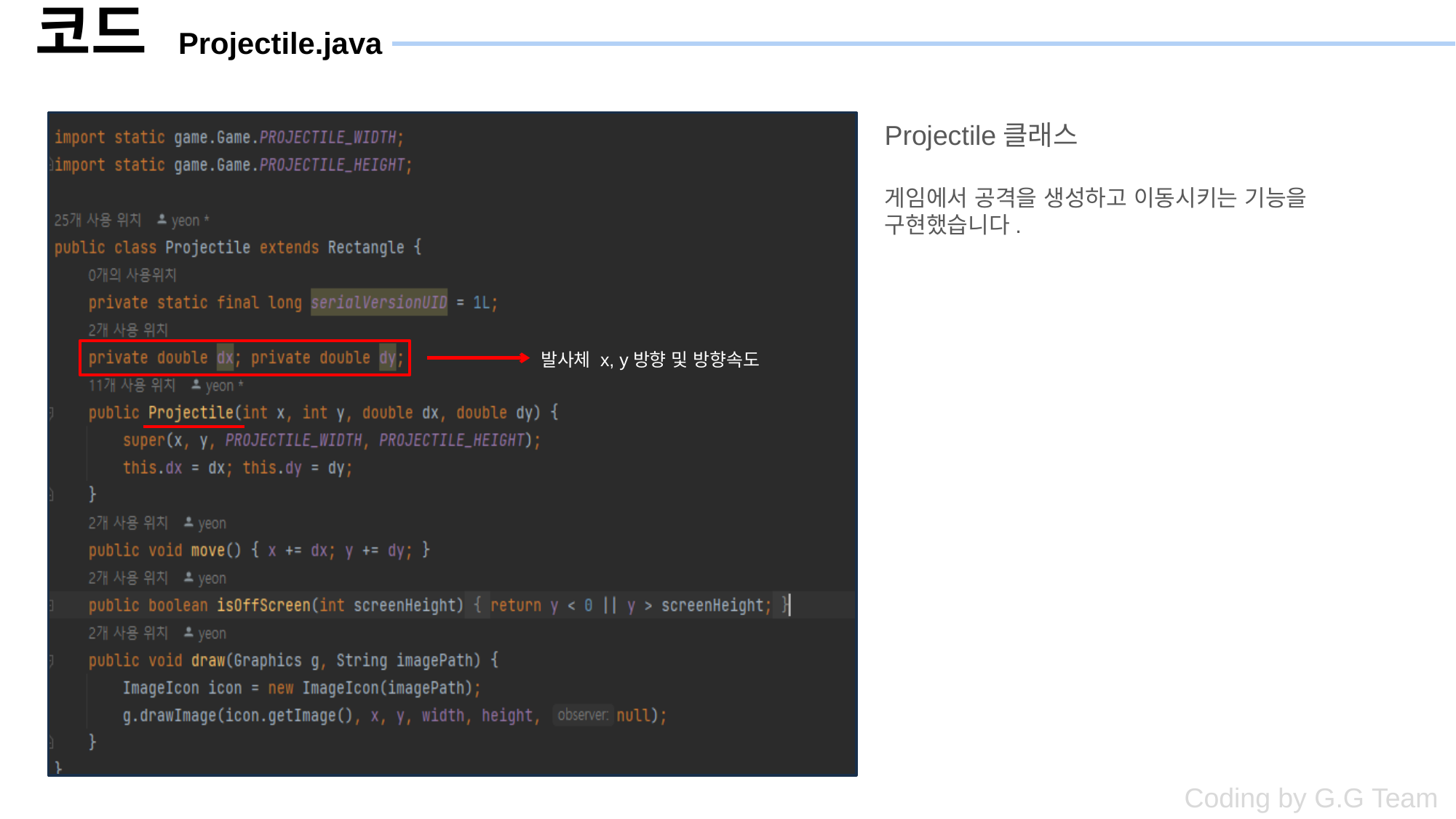

코드 Projectile.java

Projectile클래스

게임에서 공격을 생성하고 이동시키는 기능을 구현했습니다.

발사체 x, y방향 및 방향속도
Coding by G.G Team